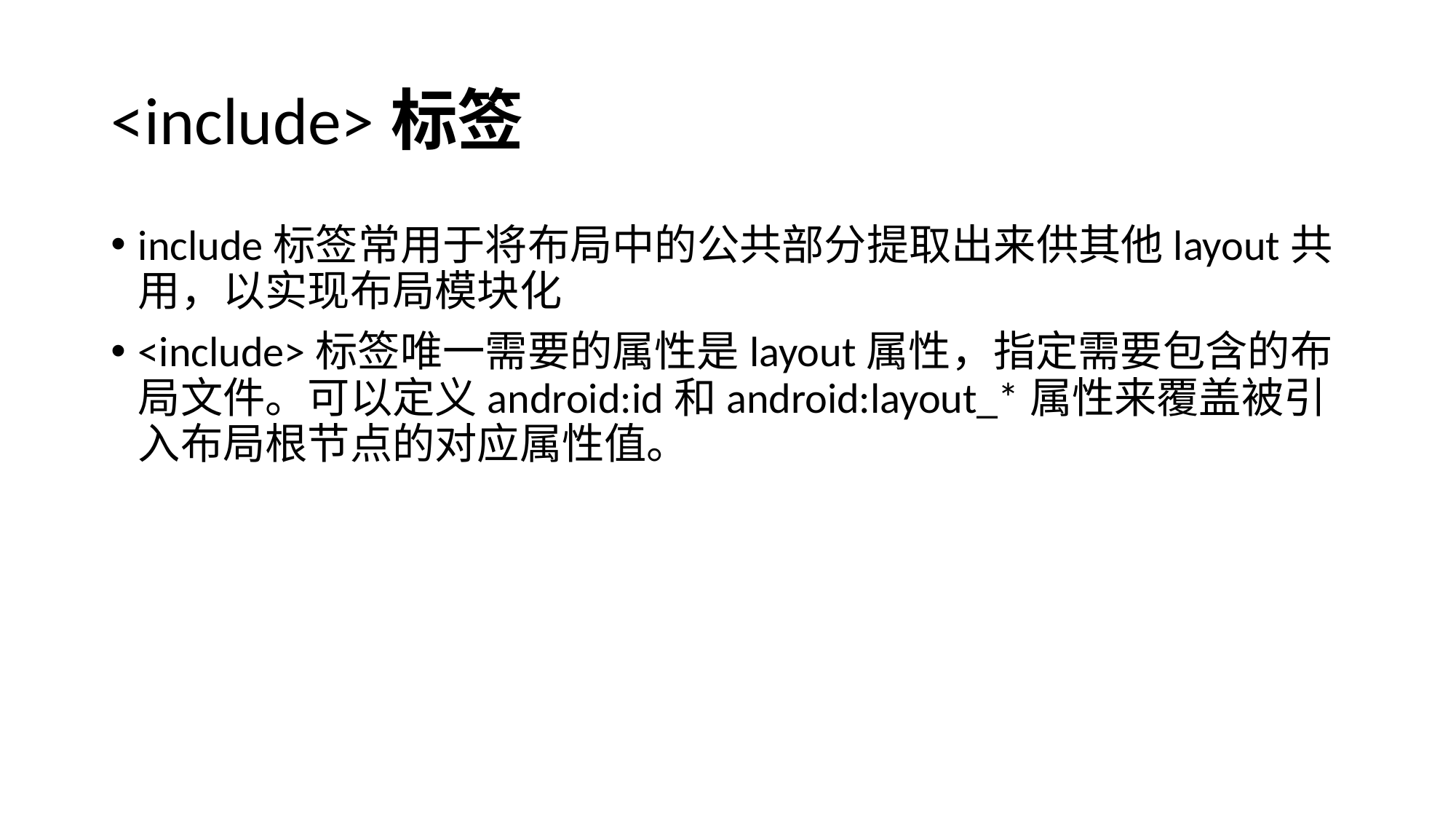

# <include>标签
include标签常用于将布局中的公共部分提取出来供其他layout共用，以实现布局模块化
<include>标签唯一需要的属性是layout属性，指定需要包含的布局文件。可以定义android:id和android:layout_*属性来覆盖被引入布局根节点的对应属性值。